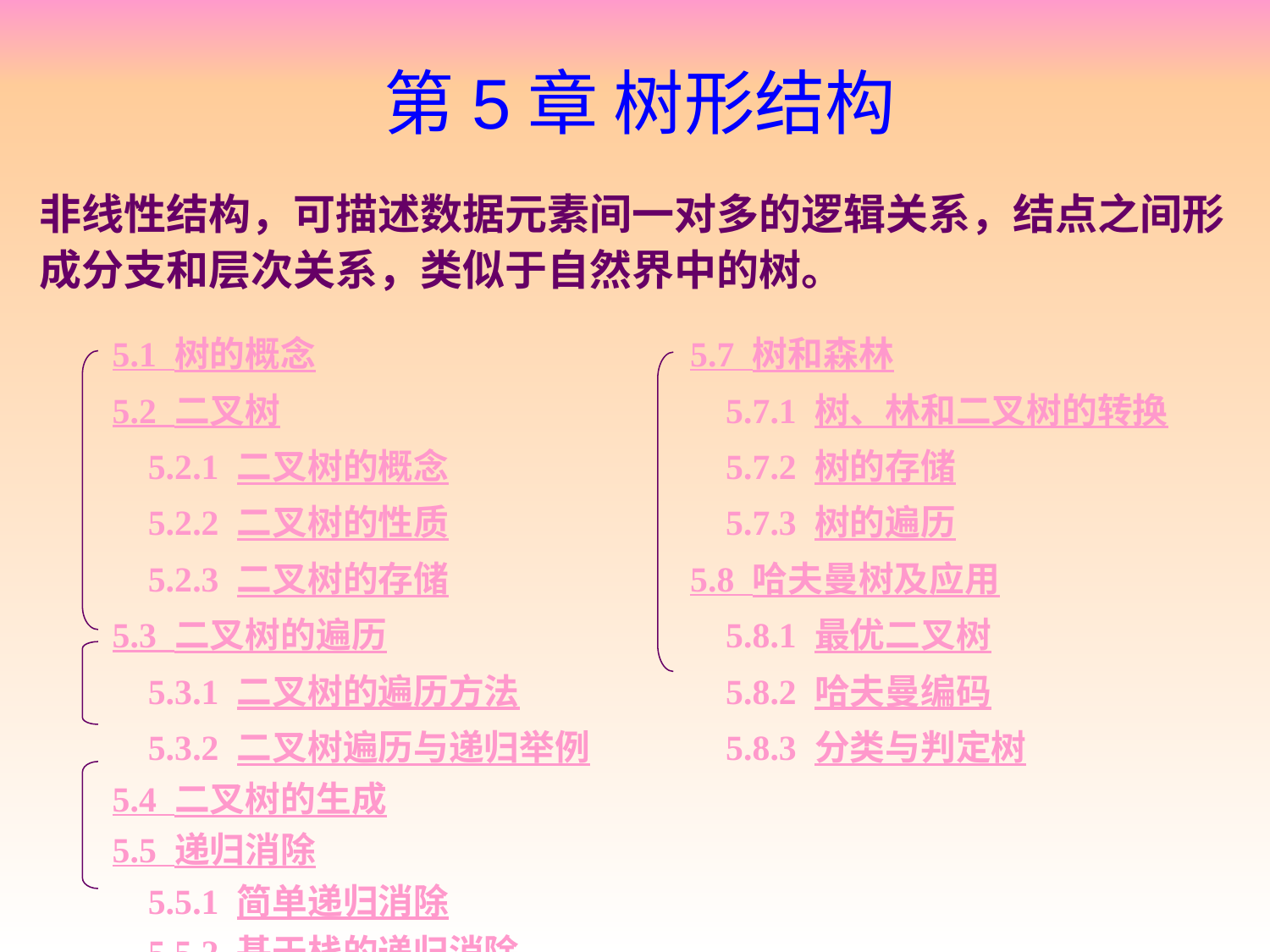

第5章 树形结构
非线性结构，可描述数据元素间一对多的逻辑关系，结点之间形成分支和层次关系，类似于自然界中的树。
5.1  树的概念
5.2  二叉树
    5.2.1  二叉树的概念
    5.2.2  二叉树的性质
    5.2.3  二叉树的存储
5.3  二叉树的遍历
    5.3.1  二叉树的遍历方法
    5.3.2  二叉树遍历与递归举例
5.4  二叉树的生成
5.5  递归消除
    5.5.1  简单递归消除
    5.5.2  基于栈的递归消除
5.6  线索二叉树
5.7  树和森林
    5.7.1  树、林和二叉树的转换
    5.7.2  树的存储
    5.7.3  树的遍历
5.8  哈夫曼树及应用
    5.8.1  最优二叉树
    5.8.2  哈夫曼编码
    5.8.3  分类与判定树